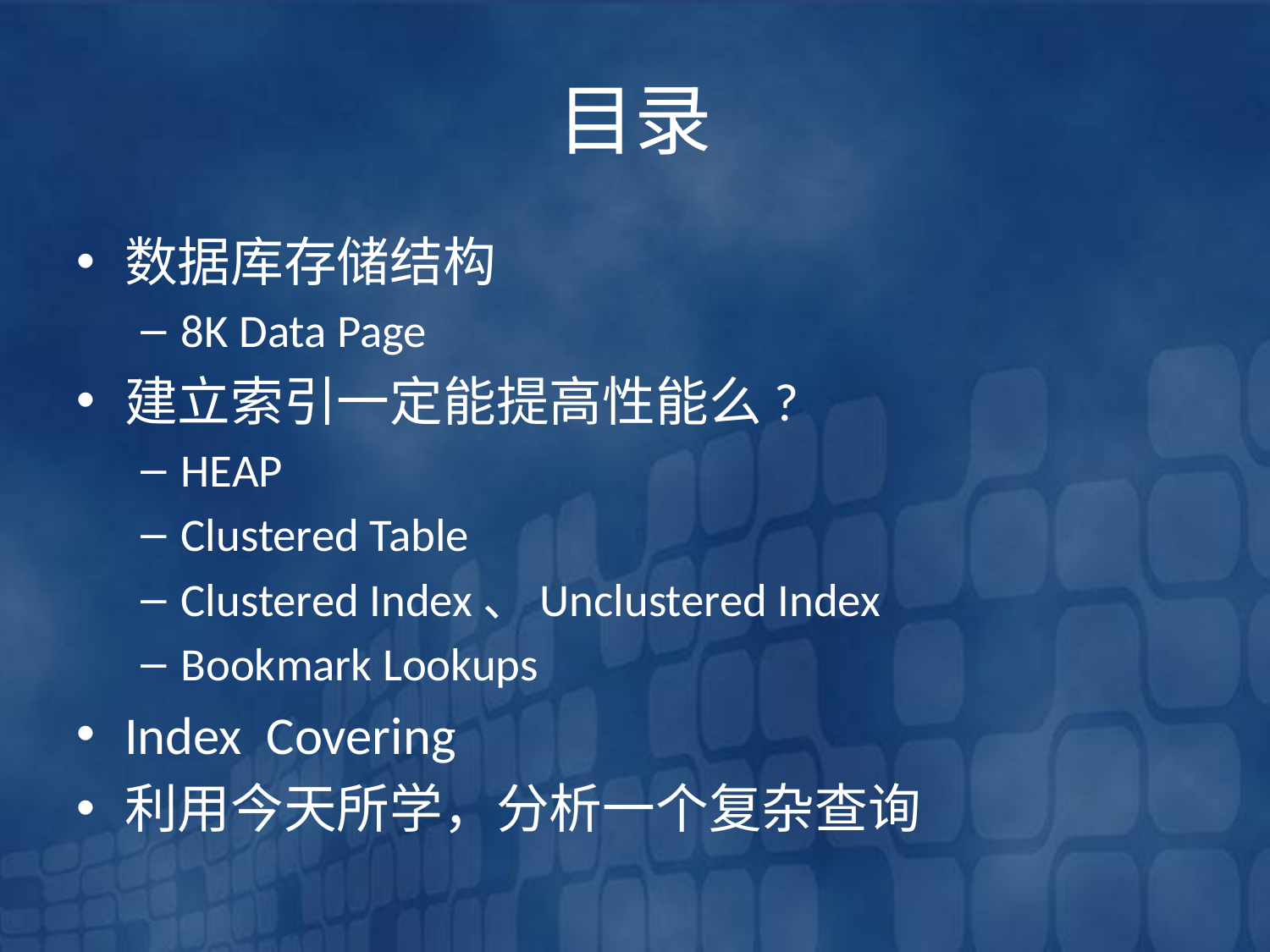

# 目录
数据库存储结构
8K Data Page
建立索引一定能提高性能么?
HEAP
Clustered Table
Clustered Index、Unclustered Index
Bookmark Lookups
Index  Covering
利用今天所学，分析一个复杂查询